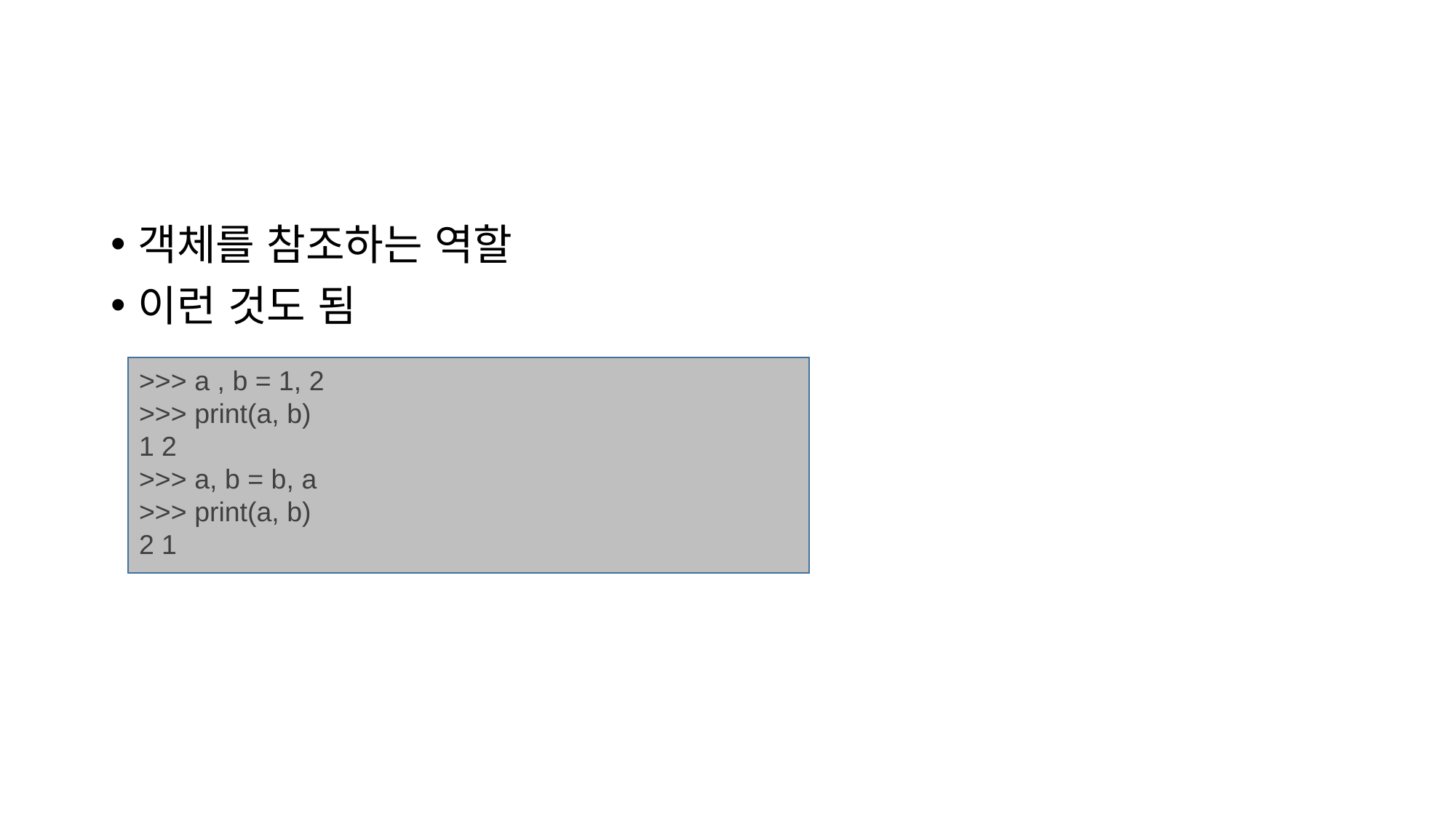

#
객체를 참조하는 역할
이런 것도 됨
>>> a , b = 1, 2
>>> print(a, b)
1 2
>>> a, b = b, a
>>> print(a, b)
2 1